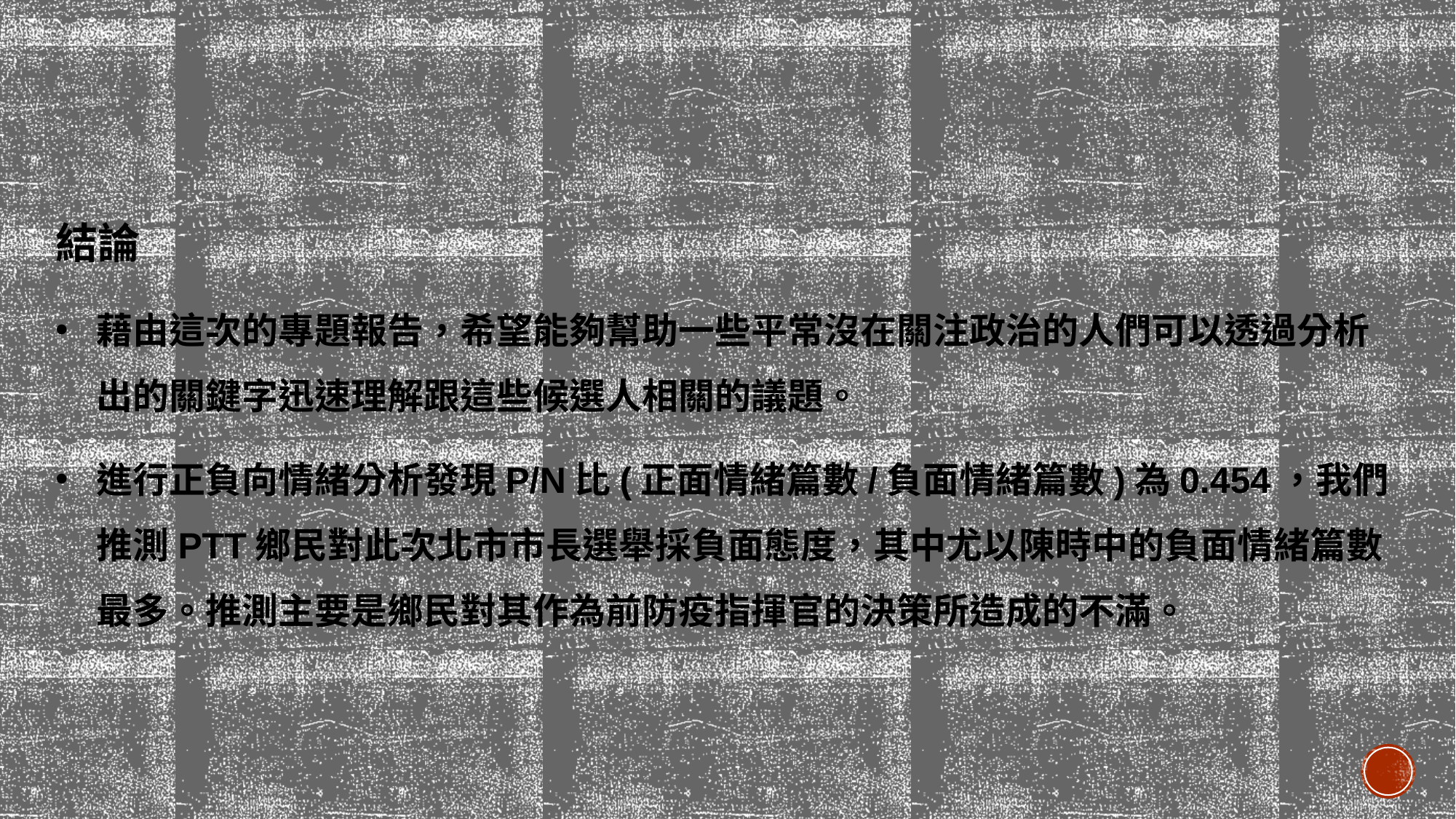

結論
藉由這次的專題報告，希望能夠幫助一些平常沒在關注政治的人們可以透過分析出的關鍵字迅速理解跟這些候選人相關的議題。
進行正負向情緒分析發現P/N比(正面情緒篇數/負面情緒篇數)為0.454，我們推測PTT鄉民對此次北市市長選舉採負面態度，其中尤以陳時中的負面情緒篇數最多。推測主要是鄉民對其作為前防疫指揮官的決策所造成的不滿。